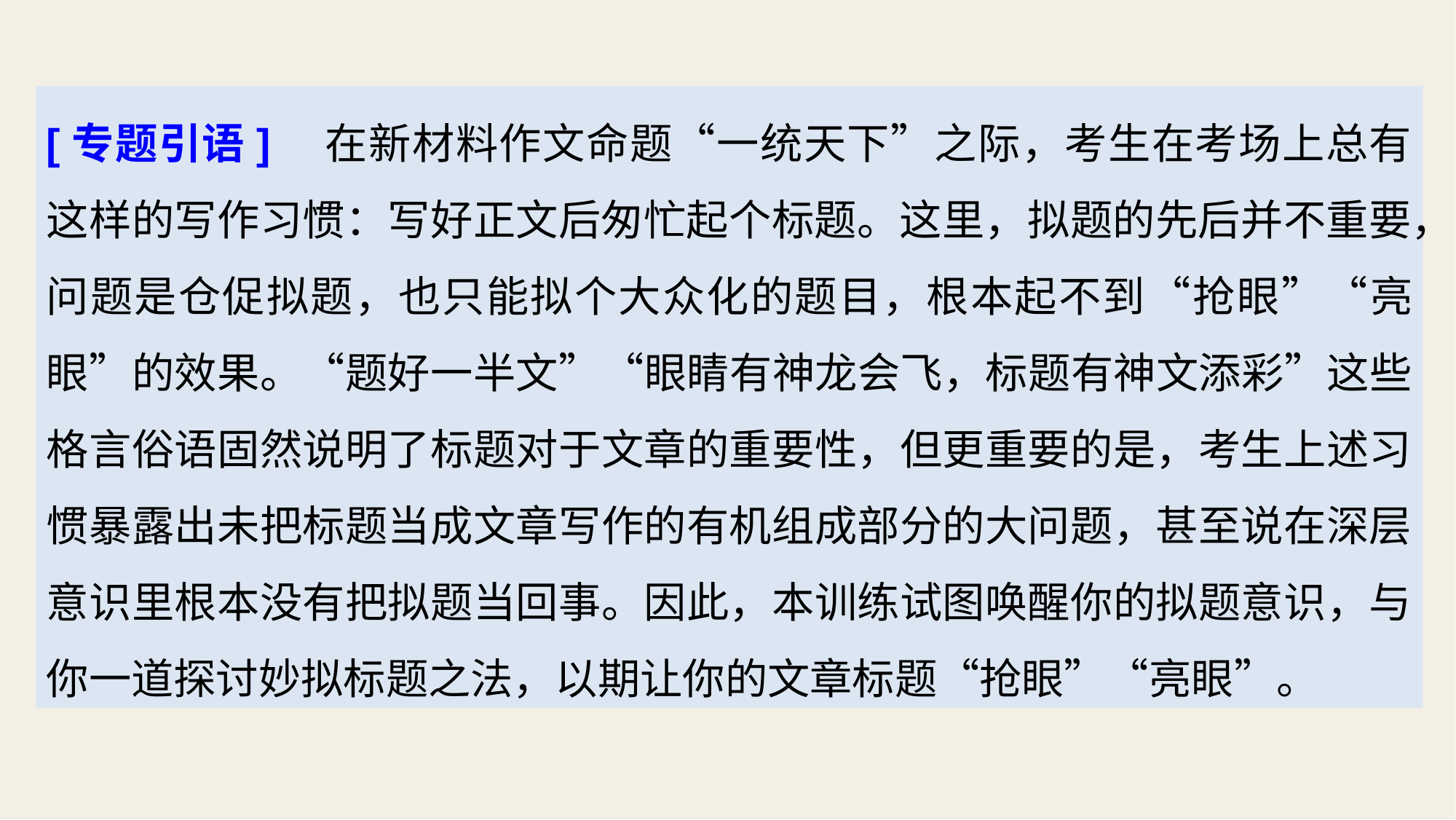

[专题引语]　在新材料作文命题“一统天下”之际，考生在考场上总有这样的写作习惯：写好正文后匆忙起个标题。这里，拟题的先后并不重要，问题是仓促拟题，也只能拟个大众化的题目，根本起不到“抢眼”“亮眼”的效果。“题好一半文”“眼睛有神龙会飞，标题有神文添彩”这些格言俗语固然说明了标题对于文章的重要性，但更重要的是，考生上述习惯暴露出未把标题当成文章写作的有机组成部分的大问题，甚至说在深层意识里根本没有把拟题当回事。因此，本训练试图唤醒你的拟题意识，与你一道探讨妙拟标题之法，以期让你的文章标题“抢眼”“亮眼”。